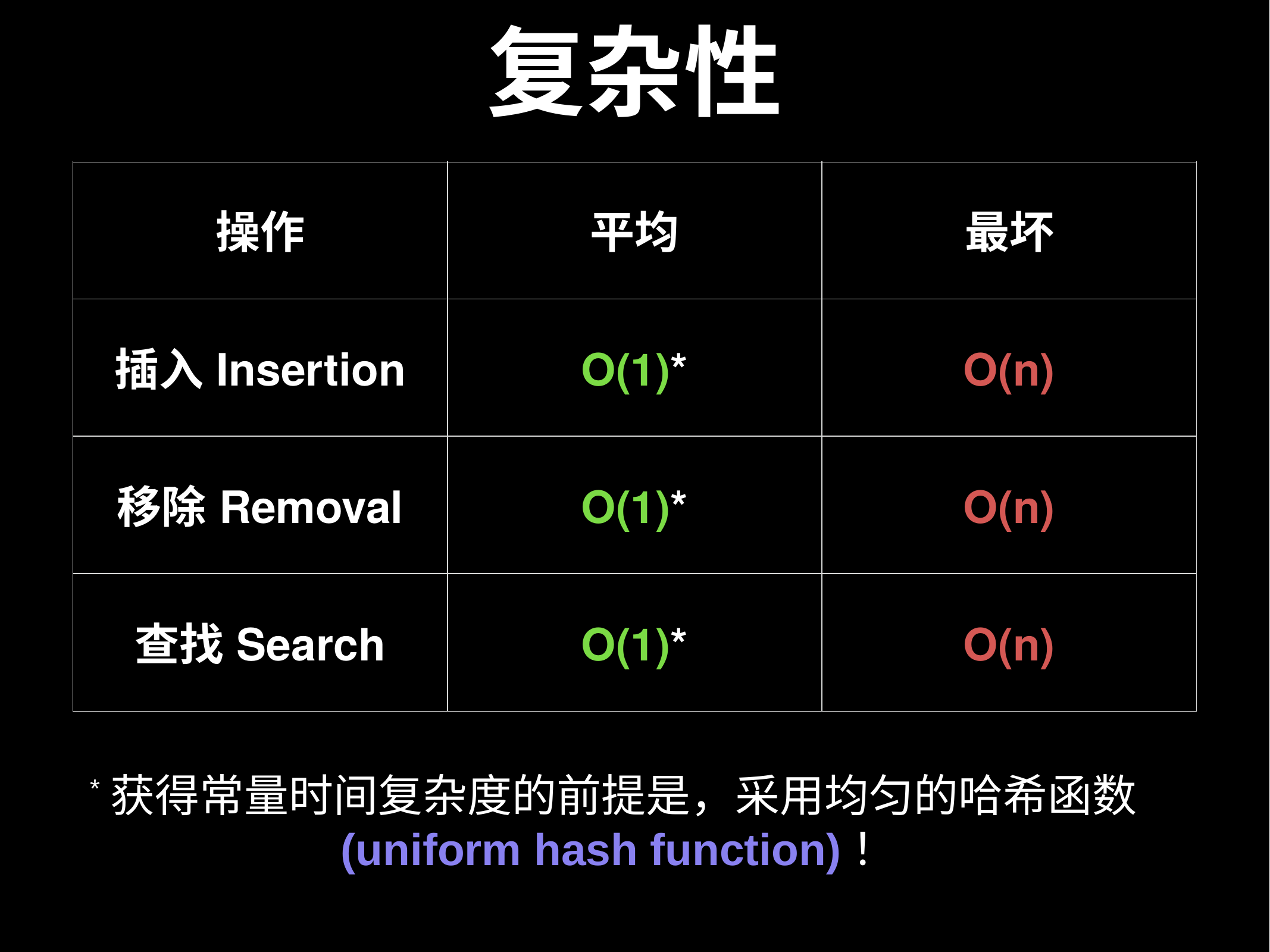

# 复杂性
| 操作 | 平均 | 最坏 |
| --- | --- | --- |
| 插入Insertion | O(1)\* | O(n) |
| 移除Removal | O(1)\* | O(n) |
| 查找Search | O(1)\* | O(n) |
*获得常量时间复杂度的前提是，采用均匀的哈希函数(uniform hash function)！